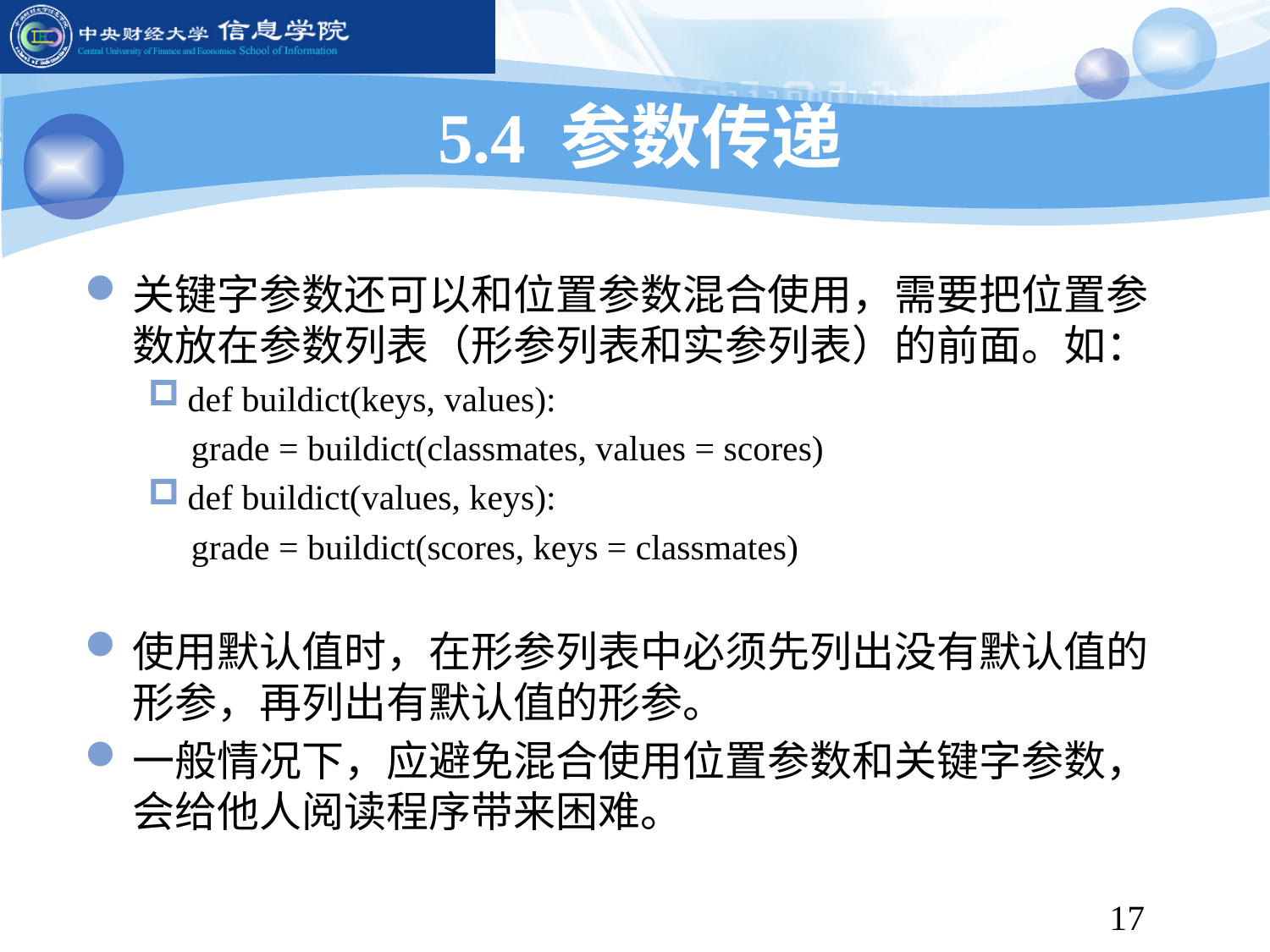

# 5.4 参数传递
关键字参数还可以和位置参数混合使用，需要把位置参数放在参数列表（形参列表和实参列表）的前面。如：
def buildict(keys, values):
            grade = buildict(classmates, values = scores)
def buildict(values, keys):
            grade = buildict(scores, keys = classmates)

使用默认值时，在形参列表中必须先列出没有默认值的形参，再列出有默认值的形参。
一般情况下，应避免混合使用位置参数和关键字参数，会给他人阅读程序带来困难。